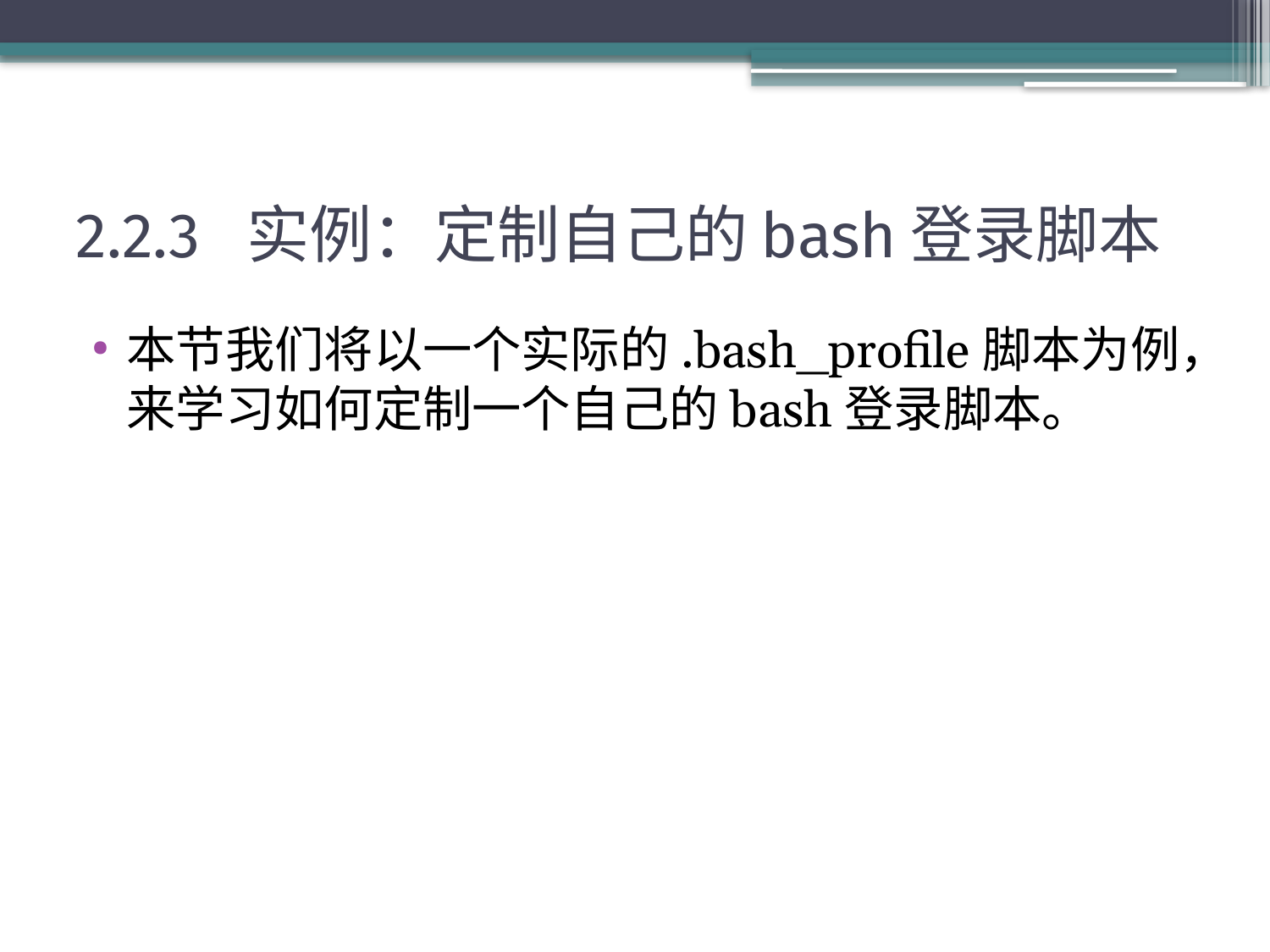

# 2.2.3  实例：定制自己的bash登录脚本
本节我们将以一个实际的.bash_profile脚本为例，来学习如何定制一个自己的bash登录脚本。